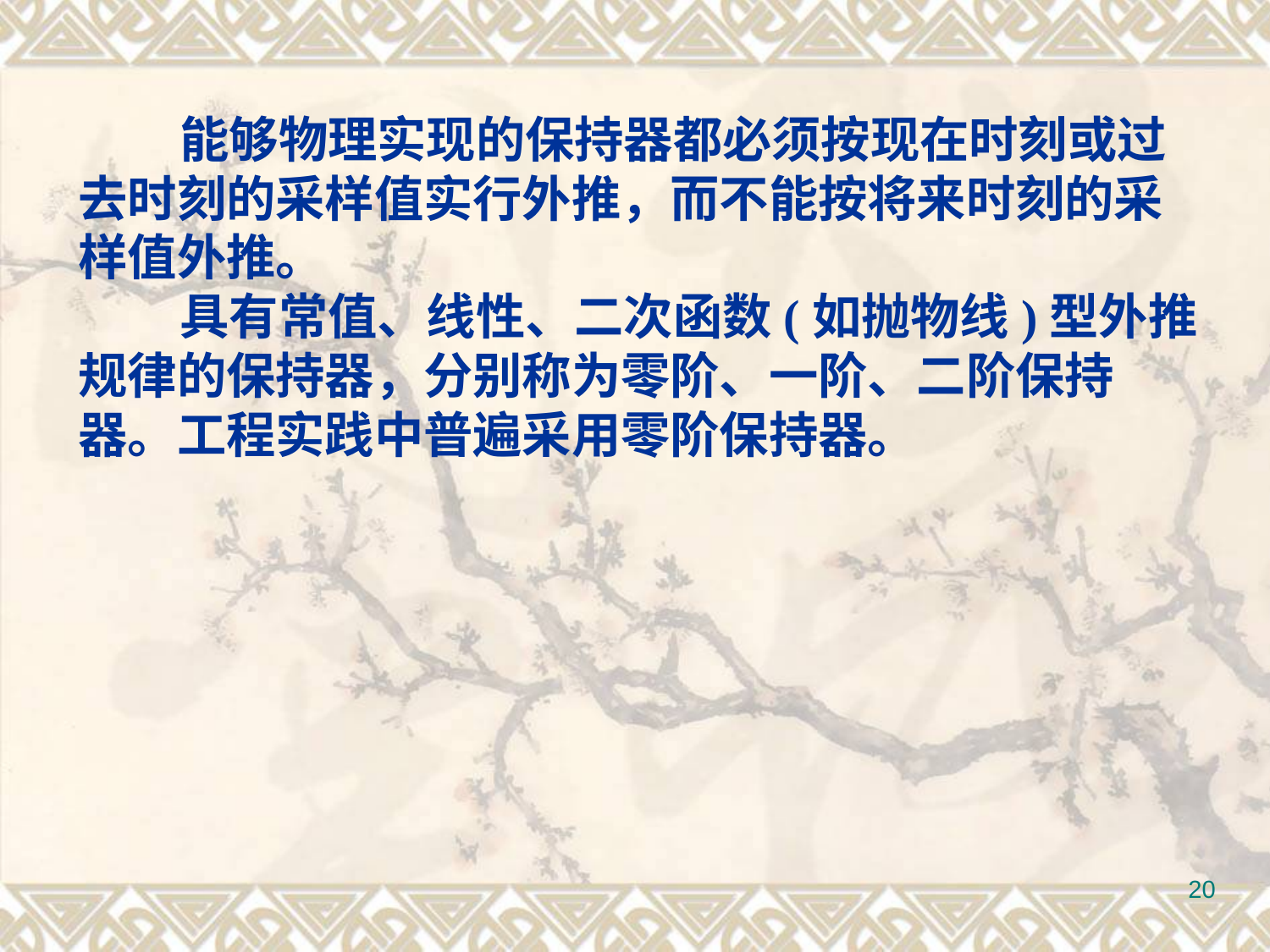

能够物理实现的保持器都必须按现在时刻或过
去时刻的采样值实行外推，而不能按将来时刻的采
样值外推。
        具有常值、线性、二次函数(如抛物线)型外推
规律的保持器，分别称为零阶、一阶、二阶保持
器。工程实践中普遍采用零阶保持器。
20